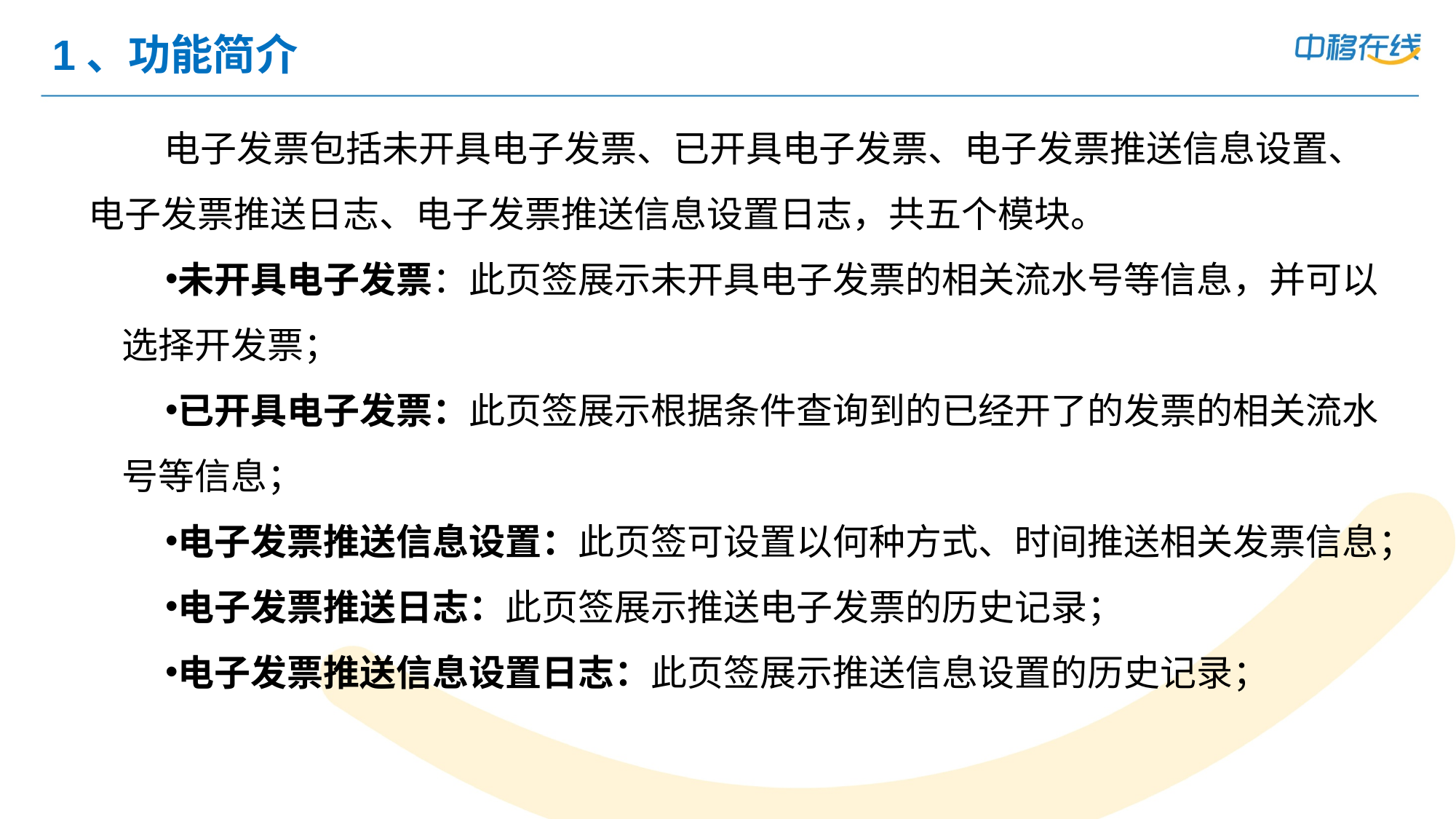

# 1、功能简介
   电子发票包括未开具电子发票、已开具电子发票、电子发票推送信息设置、电子发票推送日志、电子发票推送信息设置日志，共五个模块。
未开具电子发票：此页签展示未开具电子发票的相关流水号等信息，并可以选择开发票；
已开具电子发票：此页签展示根据条件查询到的已经开了的发票的相关流水号等信息；
电子发票推送信息设置：此页签可设置以何种方式、时间推送相关发票信息；
电子发票推送日志：此页签展示推送电子发票的历史记录；
电子发票推送信息设置日志：此页签展示推送信息设置的历史记录；